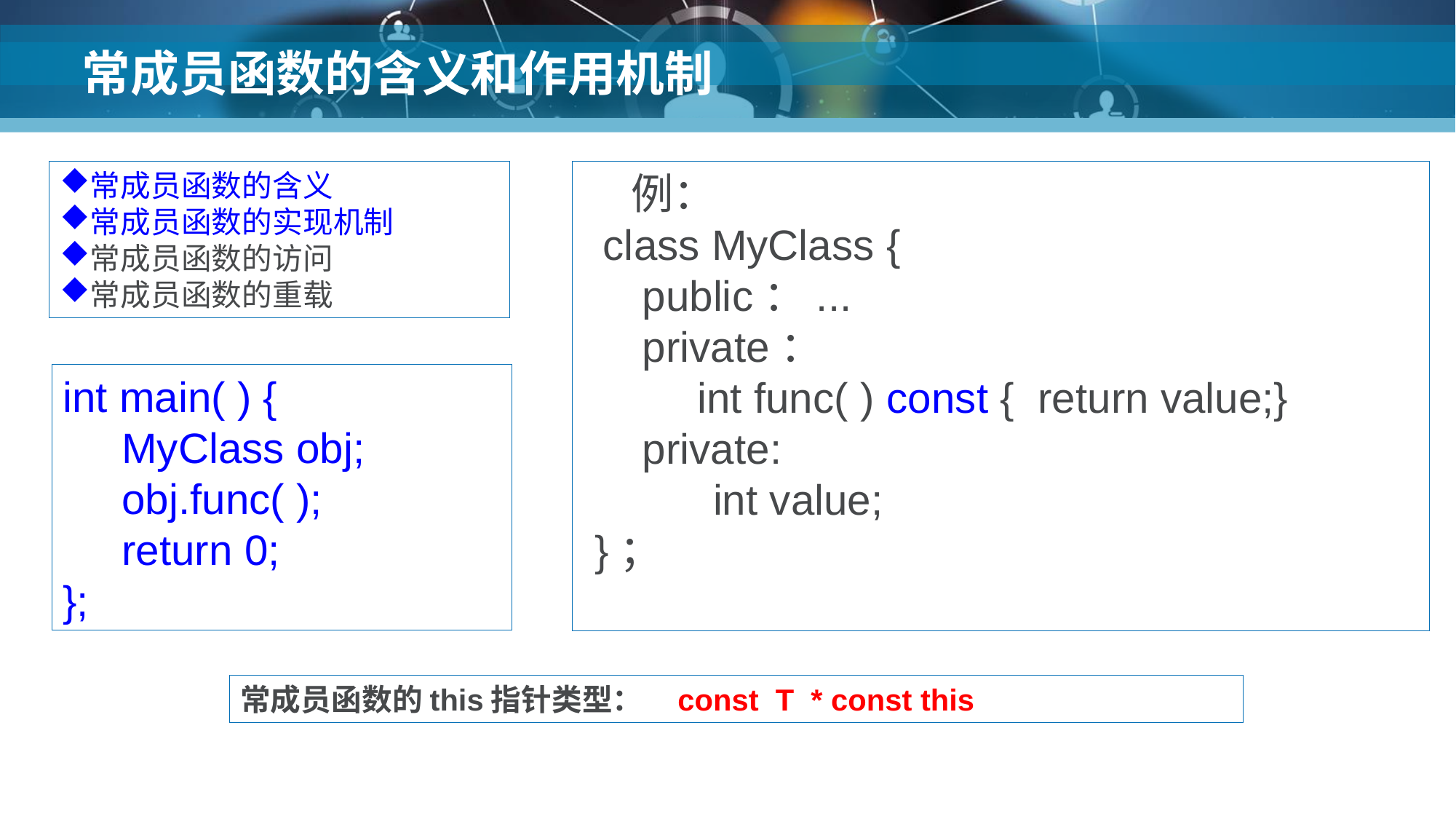

# 常成员函数的含义和作用机制
常成员函数的含义
常成员函数的实现机制
常成员函数的访问
常成员函数的重载
    例：
 class MyClass {
     public：...
     private：
           int func( ) const {  return value;}
     private:
           int value;
 }；

int main( ) {
     MyClass obj;
     obj.func( );
     return 0;
};
常成员函数的this指针类型：    const  T  * const this